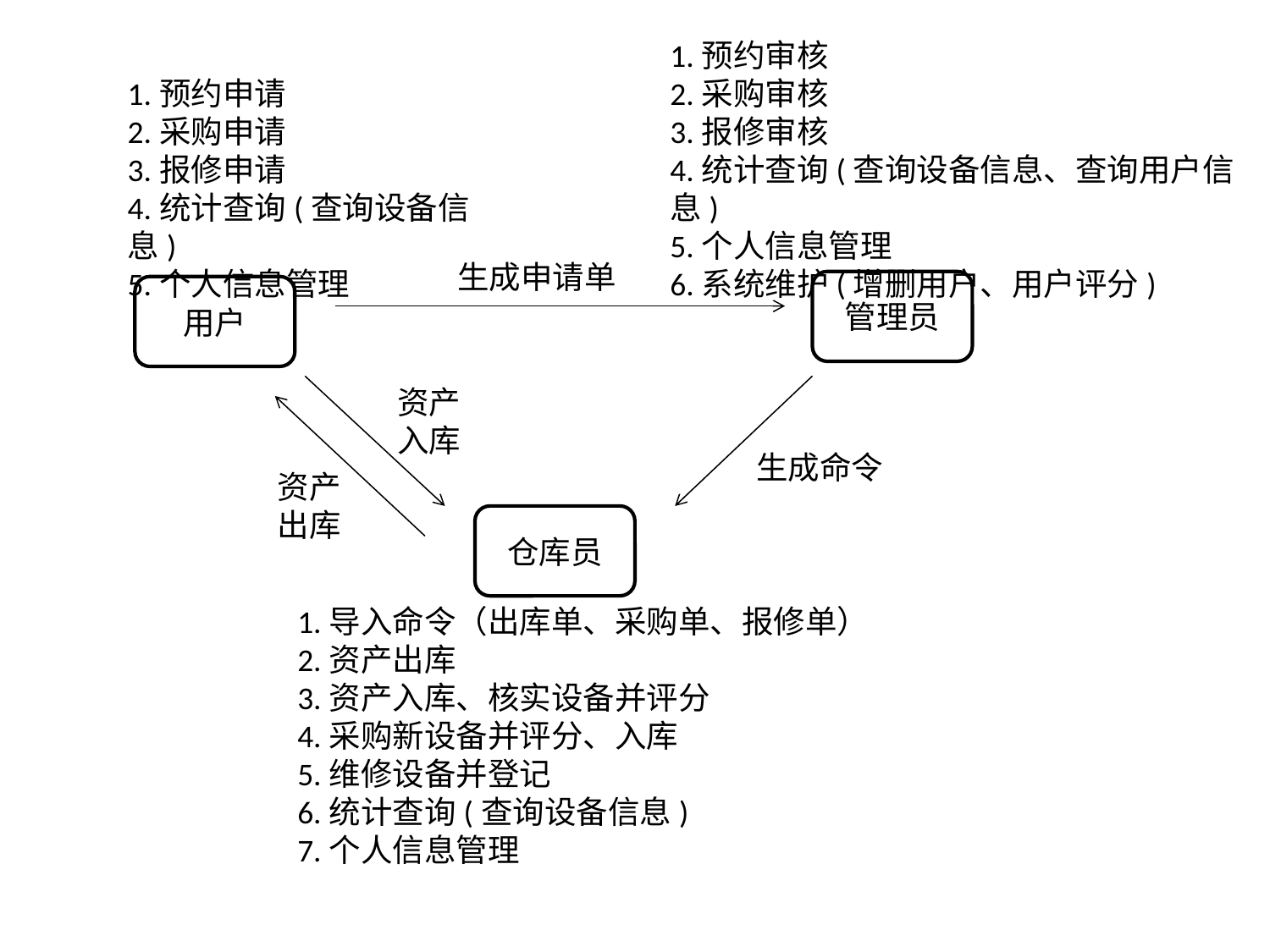

1.预约审核
2.采购审核
3.报修审核
4.统计查询(查询设备信息、查询用户信息)
5.个人信息管理
6.系统维护(增删用户、用户评分)
1.预约申请
2.采购申请
3.报修申请
4.统计查询(查询设备信息)
5.个人信息管理
生成申请单
管理员
用户
资产入库
生成命令
资产出库
仓库员
1.导入命令（出库单、采购单、报修单）
2.资产出库
3.资产入库、核实设备并评分
4.采购新设备并评分、入库
5.维修设备并登记
6.统计查询(查询设备信息)
7.个人信息管理